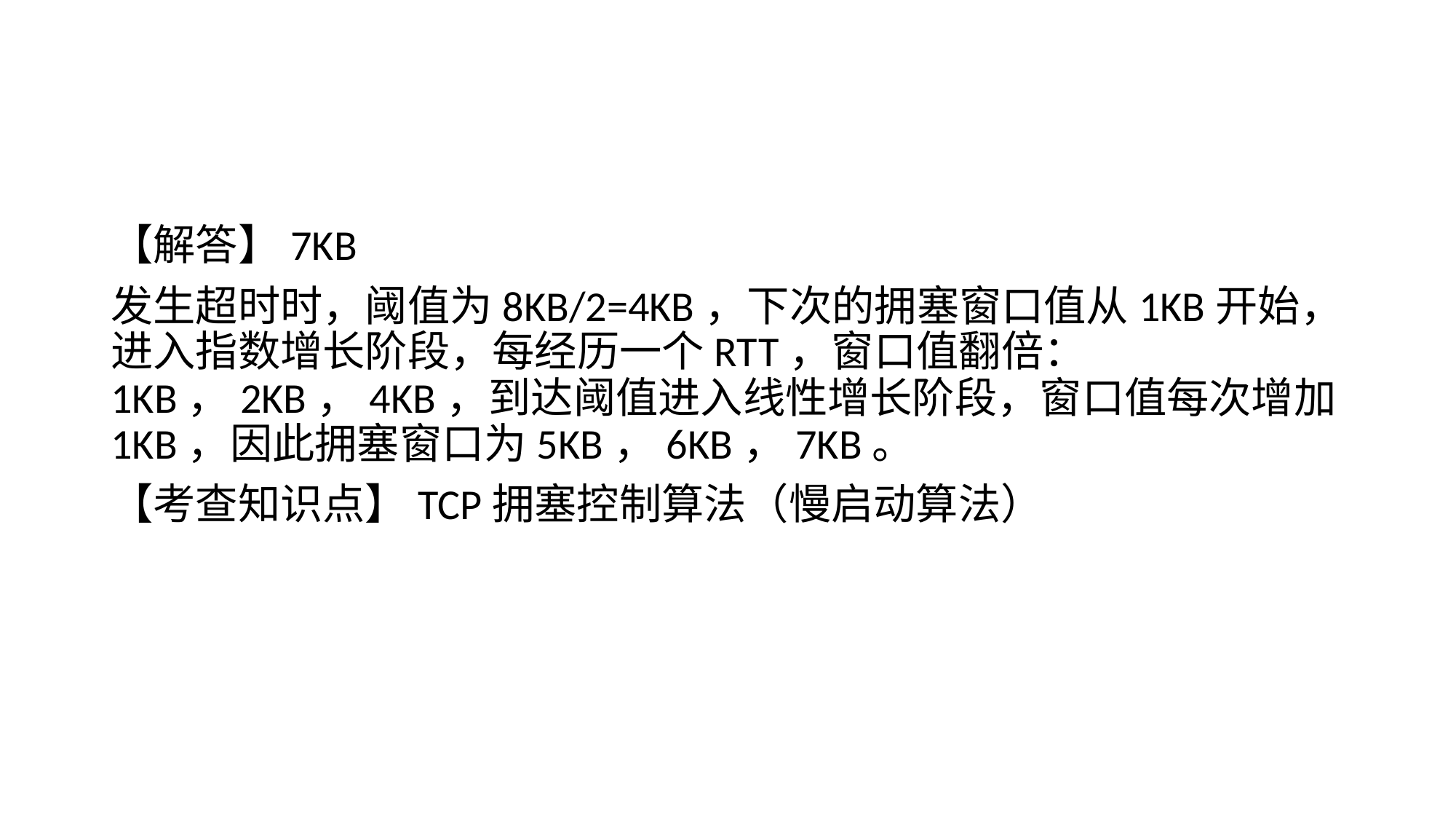

#
【解答】7KB
发生超时时，阈值为8KB/2=4KB，下次的拥塞窗口值从1KB开始，进入指数增长阶段，每经历一个RTT，窗口值翻倍：1KB，2KB，4KB，到达阈值进入线性增长阶段，窗口值每次增加1KB，因此拥塞窗口为5KB，6KB，7KB。
【考查知识点】TCP拥塞控制算法（慢启动算法）